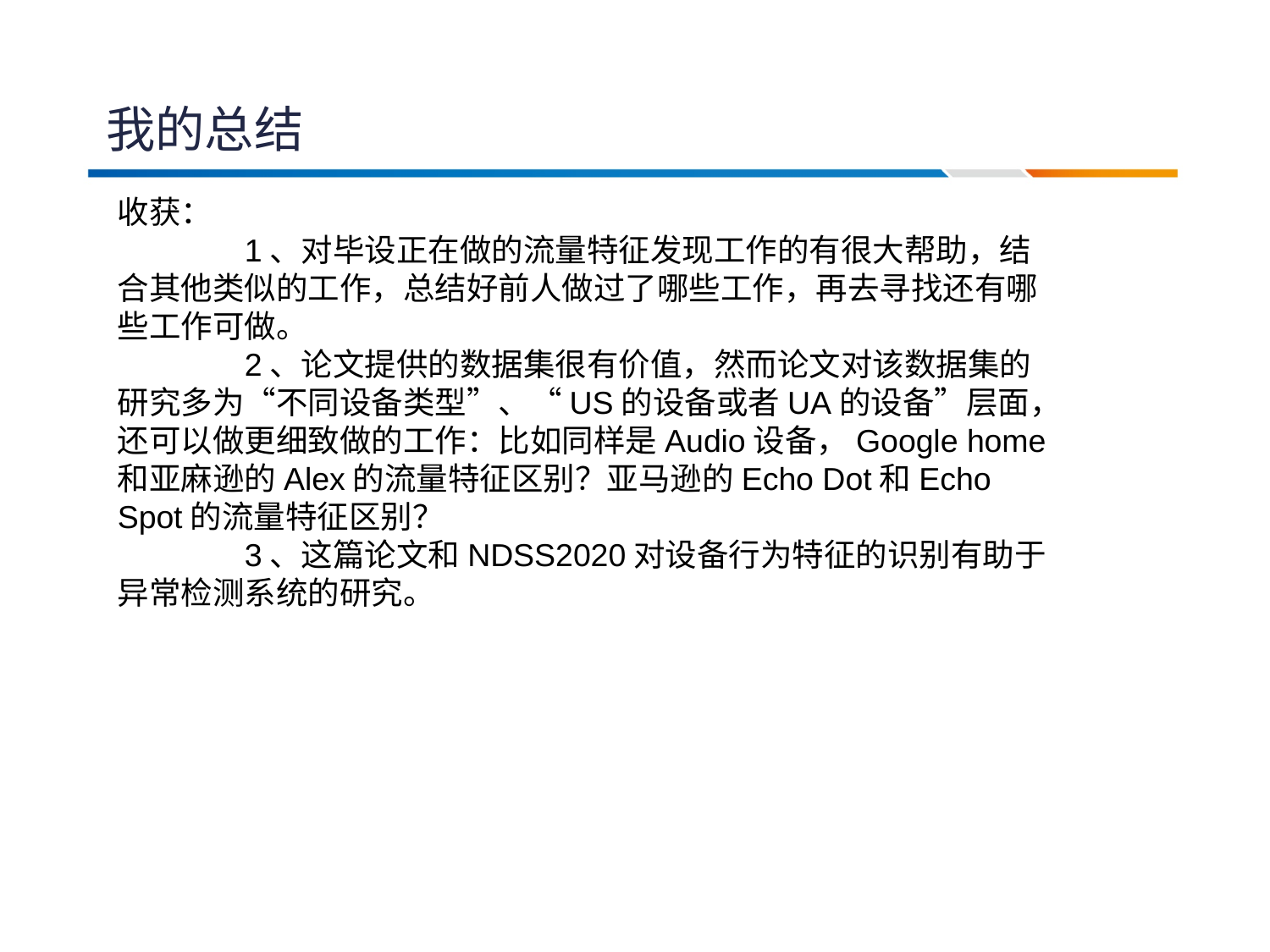

# 我的总结
收获：
	1、对毕设正在做的流量特征发现工作的有很大帮助，结合其他类似的工作，总结好前人做过了哪些工作，再去寻找还有哪些工作可做。
	2、论文提供的数据集很有价值，然而论文对该数据集的研究多为“不同设备类型”、“US的设备或者UA的设备”层面，还可以做更细致做的工作：比如同样是Audio设备，Google home和亚麻逊的Alex的流量特征区别？亚马逊的Echo Dot和Echo Spot的流量特征区别？
	3、这篇论文和NDSS2020对设备行为特征的识别有助于异常检测系统的研究。